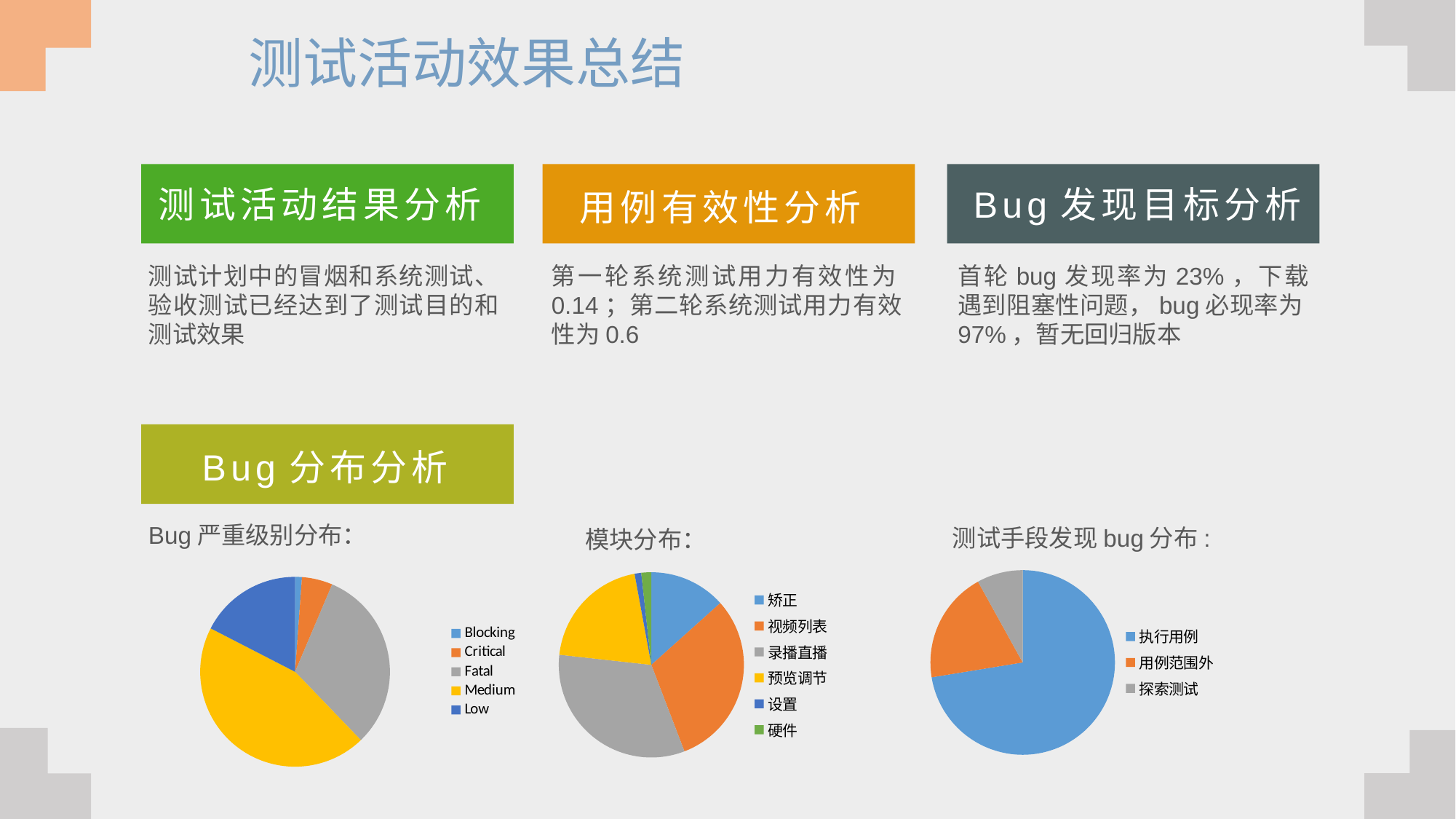

测试活动效果总结

Bug发现目标分析
测试活动结果分析
用例有效性分析
测试计划中的冒烟和系统测试、验收测试已经达到了测试目的和测试效果
第一轮系统测试用力有效性为0.14；第二轮系统测试用力有效性为0.6
首轮bug发现率为23%，下载遇到阻塞性问题，bug必现率为97%，暂无回归版本

Bug分布分析
Bug严重级别分布：
测试手段发现bug分布:
模块分布：

### Chart

| Category |  |
|---|---|
| 矫正 | 23.0 |
| 视频列表 | 53.0 |
| 录播直播 | 56.0 |
| 预览调节 | 35.0 |
| 设置 | 2.0 |
| 硬件 | 3.0 |

### Chart

| Category |  |
|---|---|
| 执行用例 | 126.0 |
| 用例范围外 | 34.0 |
| 探索测试 | 14.0 |

### Chart

| Category |  |
|---|---|
| Blocking | 2.0 |
| Critical | 9.0 |
| Fatal | 54.0 |
| Medium | 77.0 |
| Low | 30.0 |